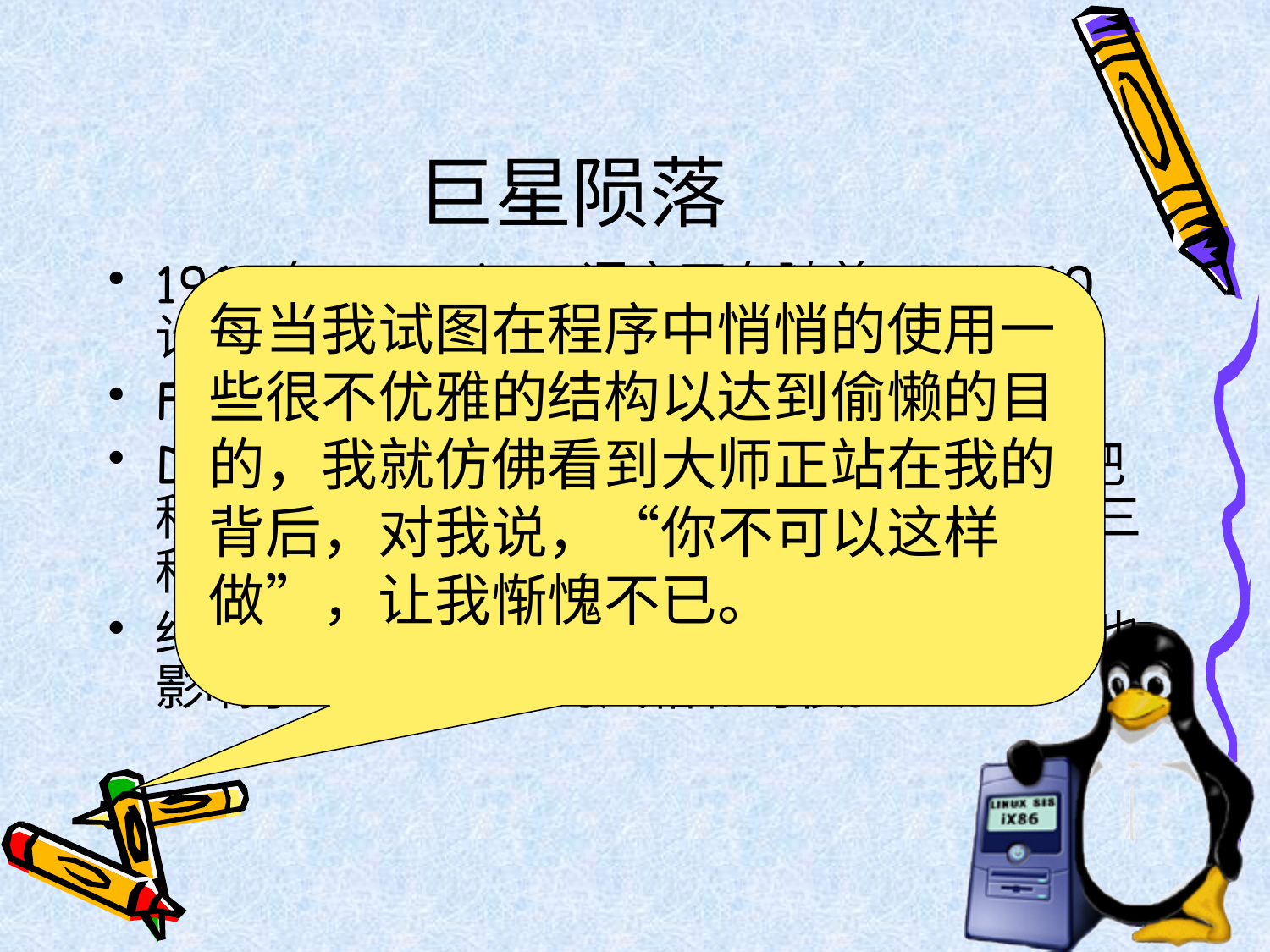

# 巨星陨落
1965年，Fortran语言正在随着IBM 360计算机而流行于整个世界。
Fortran语言的支柱是goto语句。
Dijkstra当时首次提出，goto语句太容易把程序弄乱，应从一切高级语言中去掉，只用三种基本控制结构就可以写各种程序。
结构程序设计概念影响了后来的高级语言，也影响了一代程序员的风格和习惯。
每当我试图在程序中悄悄的使用一些很不优雅的结构以达到偷懒的目的，我就仿佛看到大师正站在我的背后，对我说，“你不可以这样做”，让我惭愧不已。